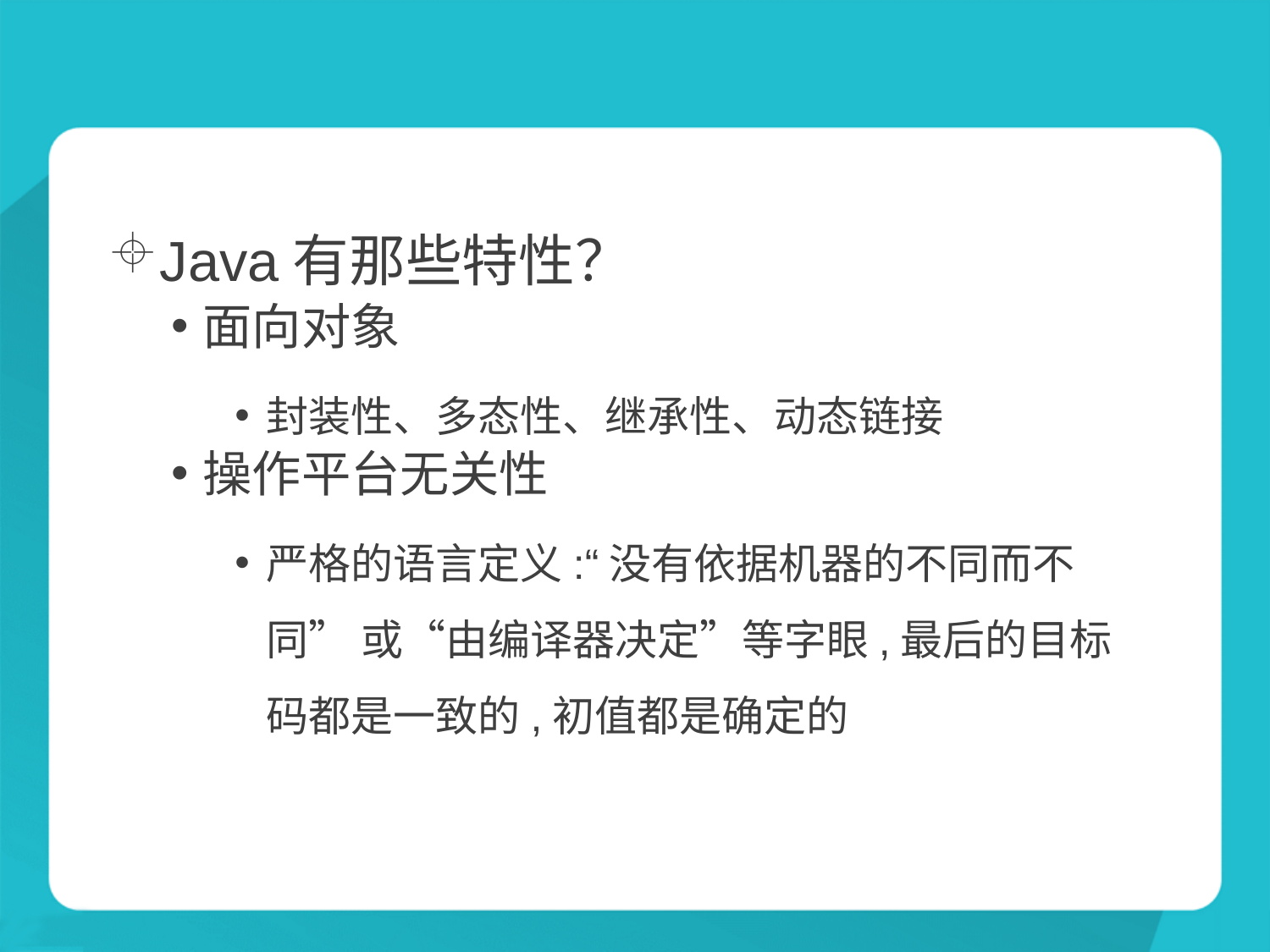

Java有那些特性？
面向对象
封装性、多态性、继承性、动态链接
操作平台无关性
严格的语言定义:“没有依据机器的不同而不同” 或“由编译器决定”等字眼,最后的目标码都是一致的,初值都是确定的